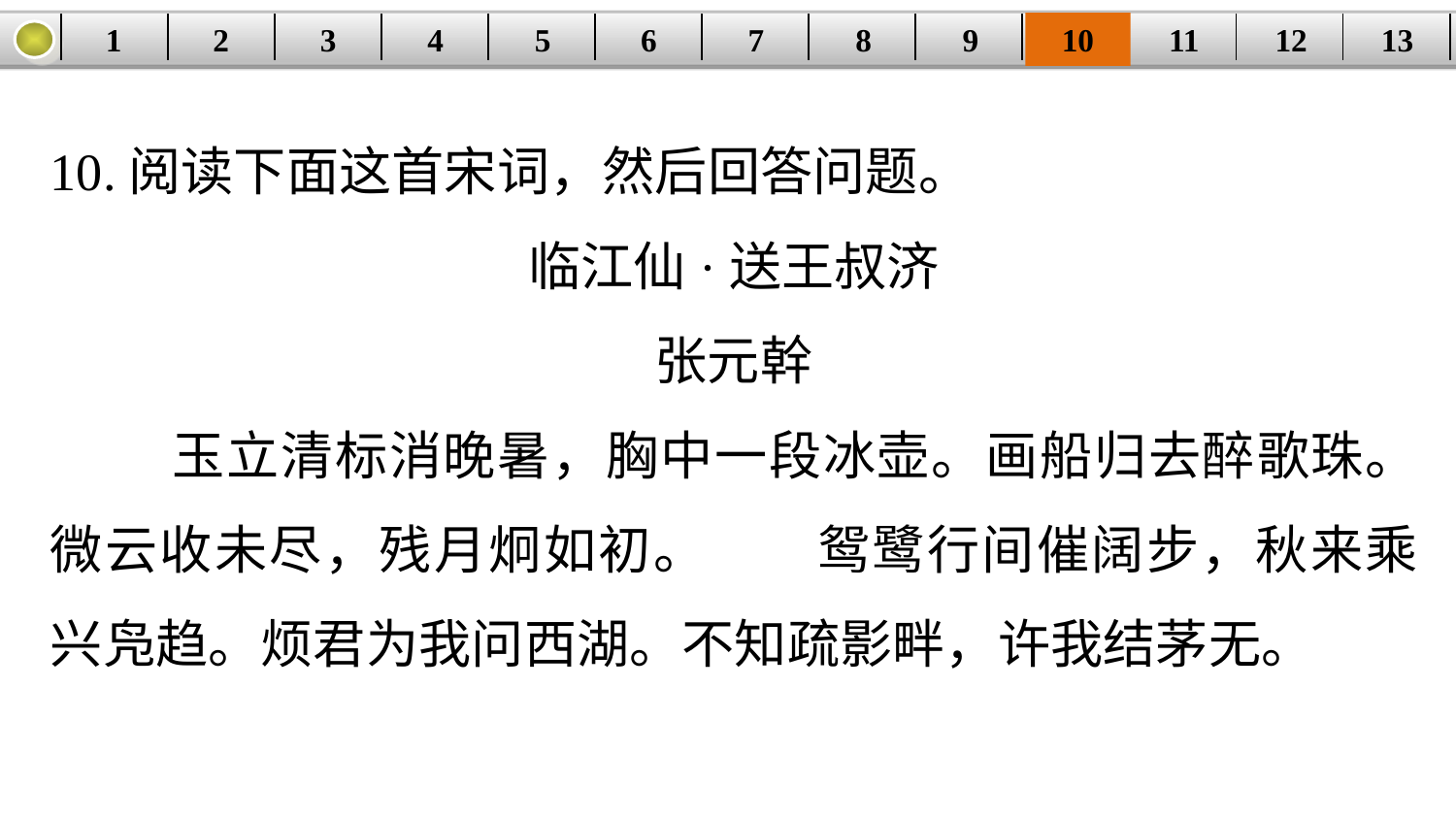

1
2
3
4
5
6
7
8
9
10
11
12
13
|  |  |  |  |  |  |  |  |  |  |  |  |  |
| --- | --- | --- | --- | --- | --- | --- | --- | --- | --- | --- | --- | --- |

10.阅读下面这首宋词，然后回答问题。
临江仙·送王叔济
张元幹
        玉立清标消晚暑，胸中一段冰壶。画船归去醉歌珠。微云收未尽，残月炯如初。　　鸳鹭行间催阔步，秋来乘兴凫趋。烦君为我问西湖。不知疏影畔，许我结茅无。